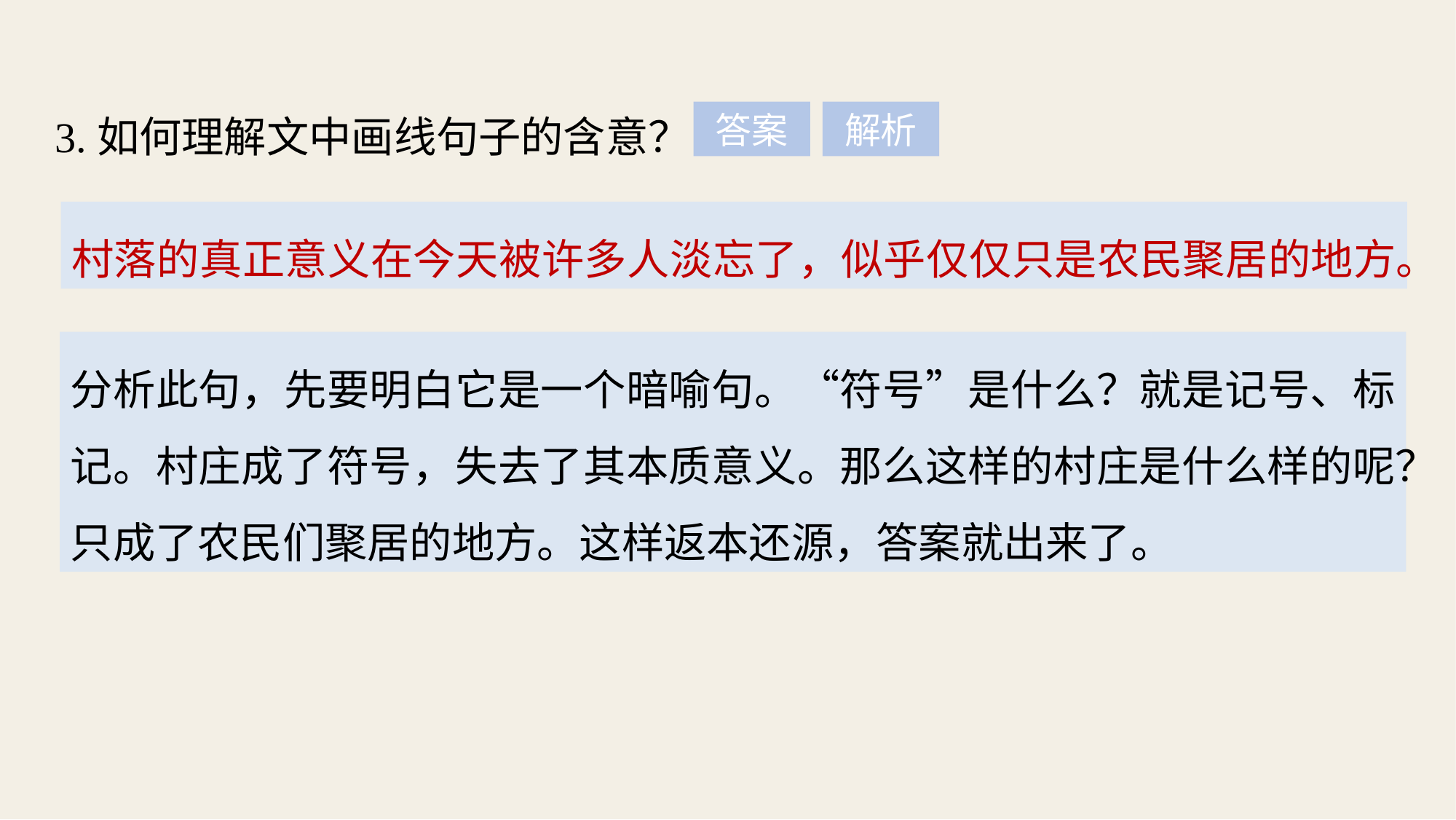

3.如何理解文中画线句子的含意？
答案
解析
村落的真正意义在今天被许多人淡忘了，似乎仅仅只是农民聚居的地方。
分析此句，先要明白它是一个暗喻句。“符号”是什么？就是记号、标记。村庄成了符号，失去了其本质意义。那么这样的村庄是什么样的呢？只成了农民们聚居的地方。这样返本还源，答案就出来了。